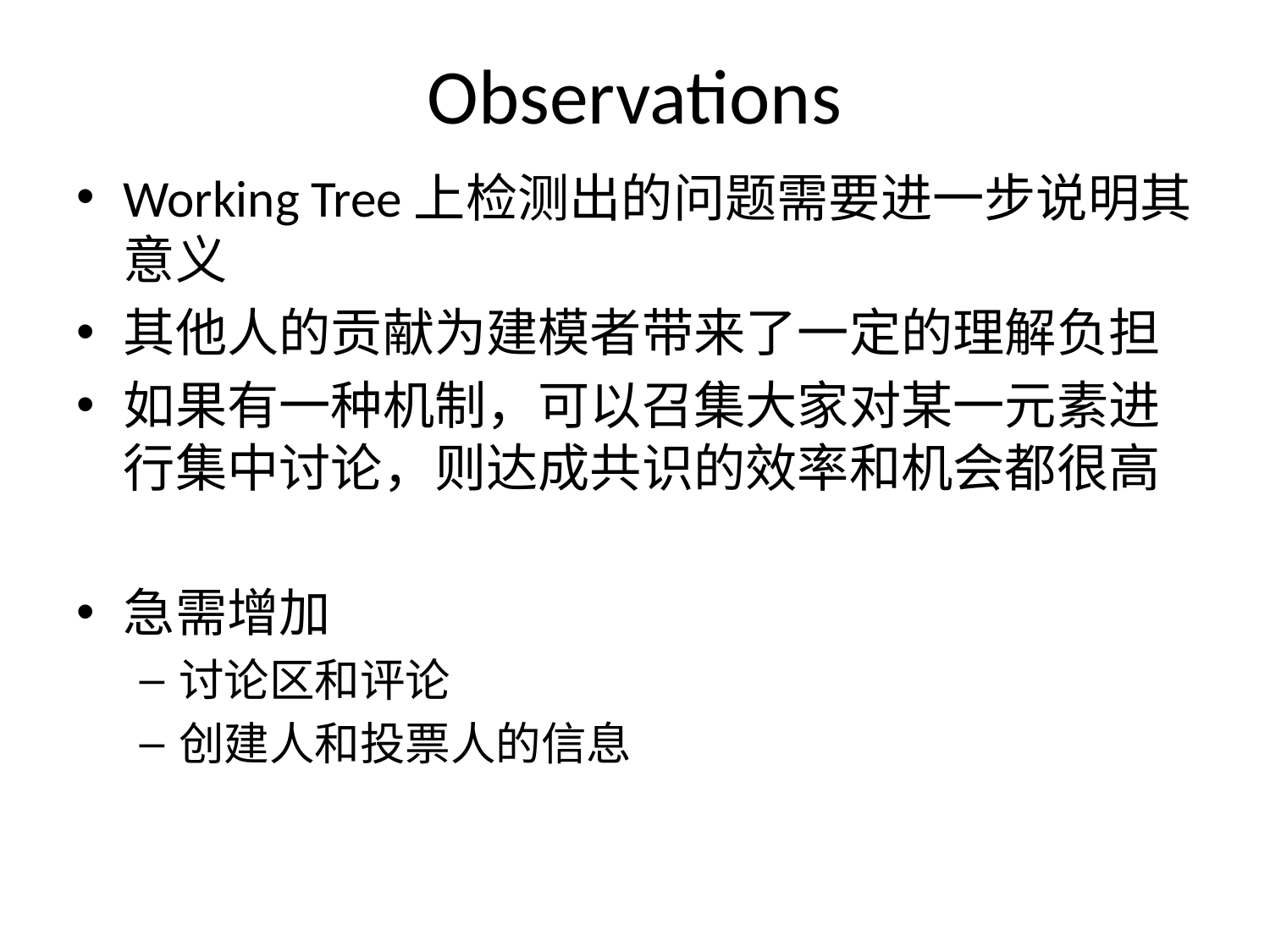

# Observations
Working Tree上检测出的问题需要进一步说明其意义
其他人的贡献为建模者带来了一定的理解负担
如果有一种机制，可以召集大家对某一元素进行集中讨论，则达成共识的效率和机会都很高

急需增加
讨论区和评论
创建人和投票人的信息